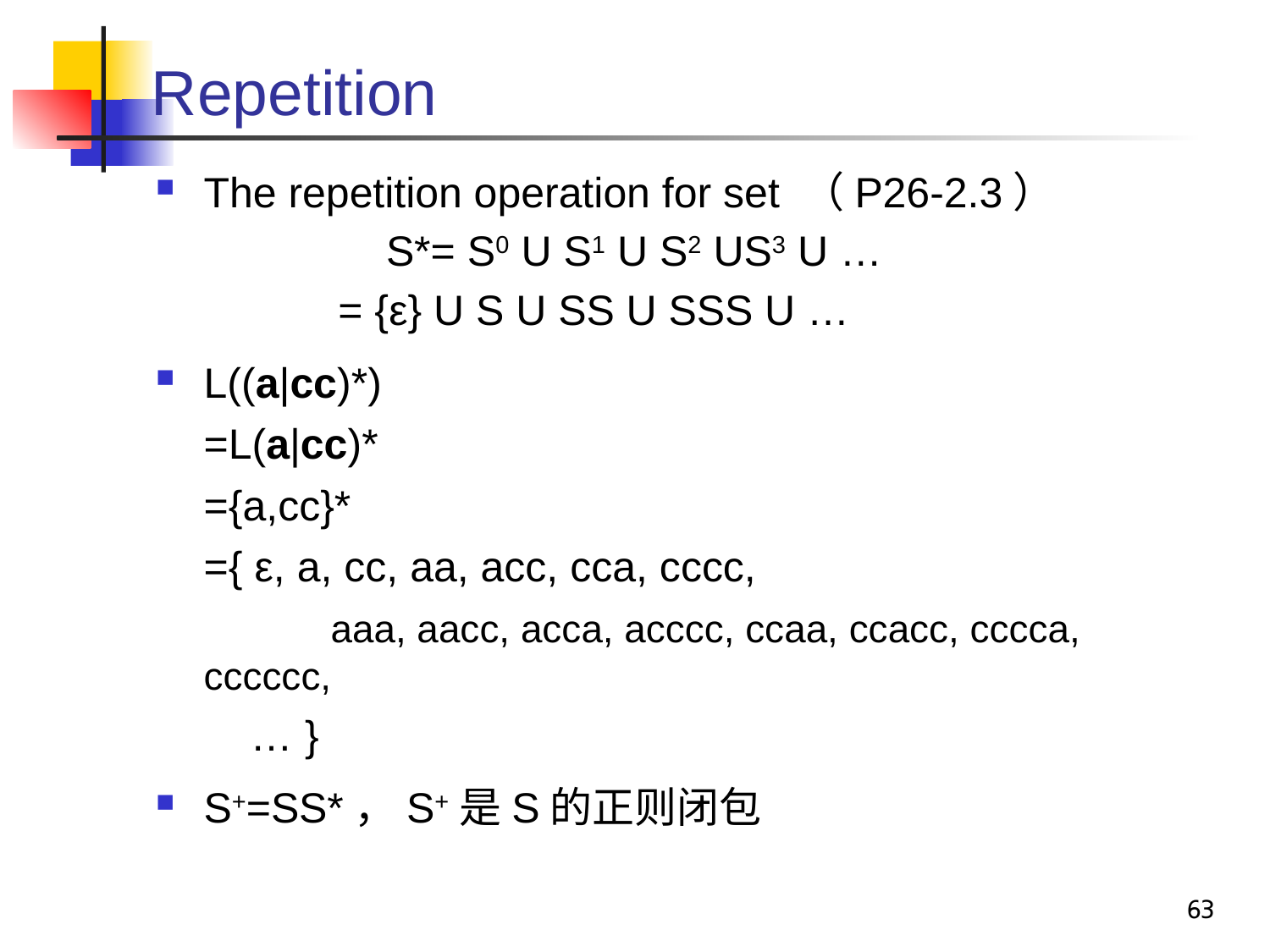

# Repetition
The repetition operation for set （P26-2.3）
		S*= S0 U S1 U S2 US3 U …
          = {ε} U S U SS U SSS U …
L((a|cc)*)
	=L(a|cc)*
	={a,cc}*
	={ ε, a, cc, aa, acc, cca, cccc,
		aaa, aacc, acca, acccc, ccaa, ccacc, cccca, cccccc,
        … }
S+=SS*，S+是S的正则闭包

63